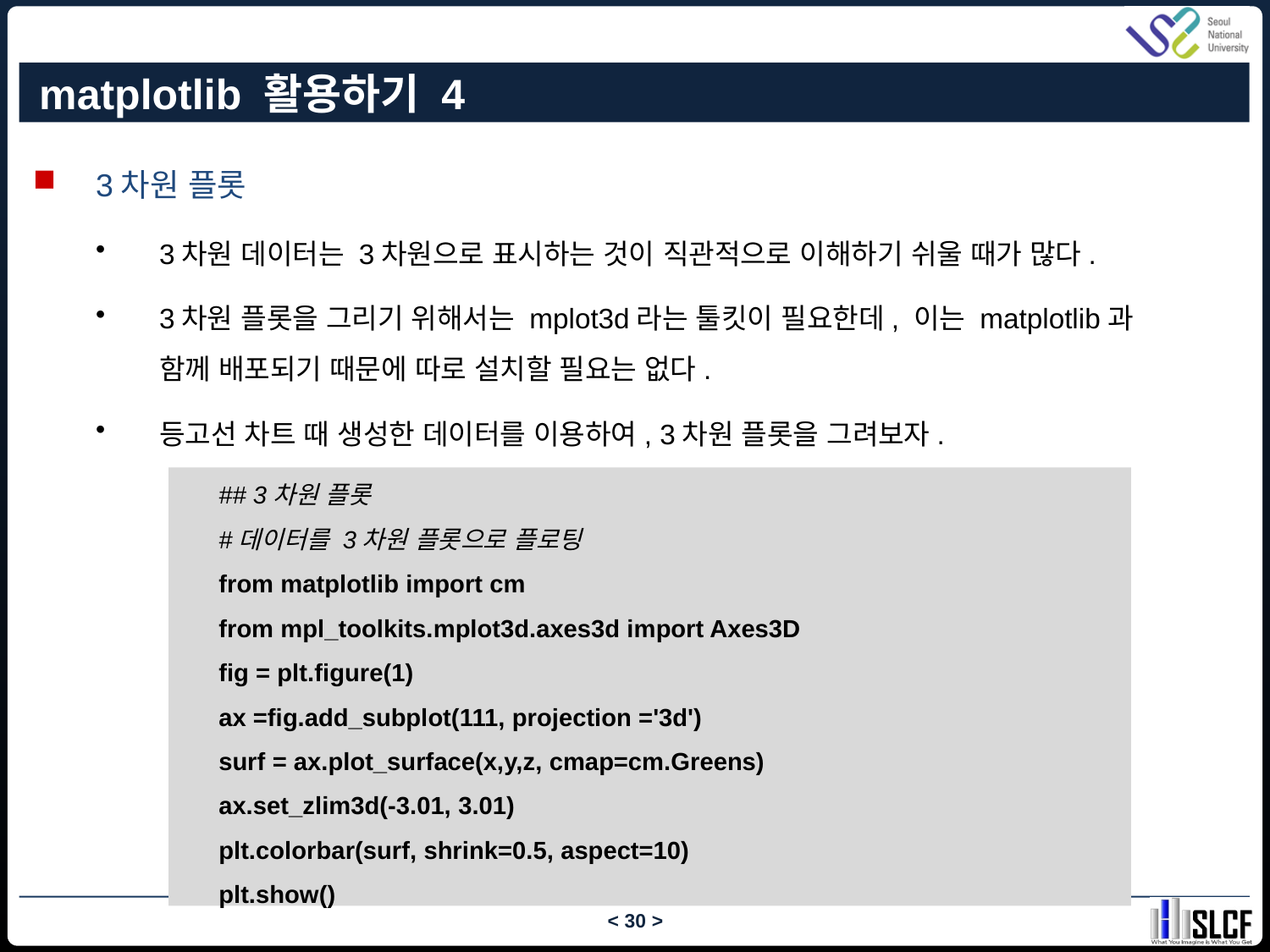

# matplotlib 활용하기 4
3차원 플롯
3차원 데이터는 3차원으로 표시하는 것이 직관적으로 이해하기 쉬울 때가 많다.
3차원 플롯을 그리기 위해서는 mplot3d라는 툴킷이 필요한데, 이는 matplotlib과 함께 배포되기 때문에 따로 설치할 필요는 없다.
등고선 차트 때 생성한 데이터를 이용하여, 3차원 플롯을 그려보자.

## 3차원 플롯
#데이터를 3차원 플롯으로 플로팅
from matplotlib import cm
from mpl_toolkits.mplot3d.axes3d import Axes3D
fig = plt.figure(1)
ax =fig.add_subplot(111, projection ='3d')
surf = ax.plot_surface(x,y,z, cmap=cm.Greens)
ax.set_zlim3d(-3.01, 3.01)
plt.colorbar(surf, shrink=0.5, aspect=10)
plt.show()